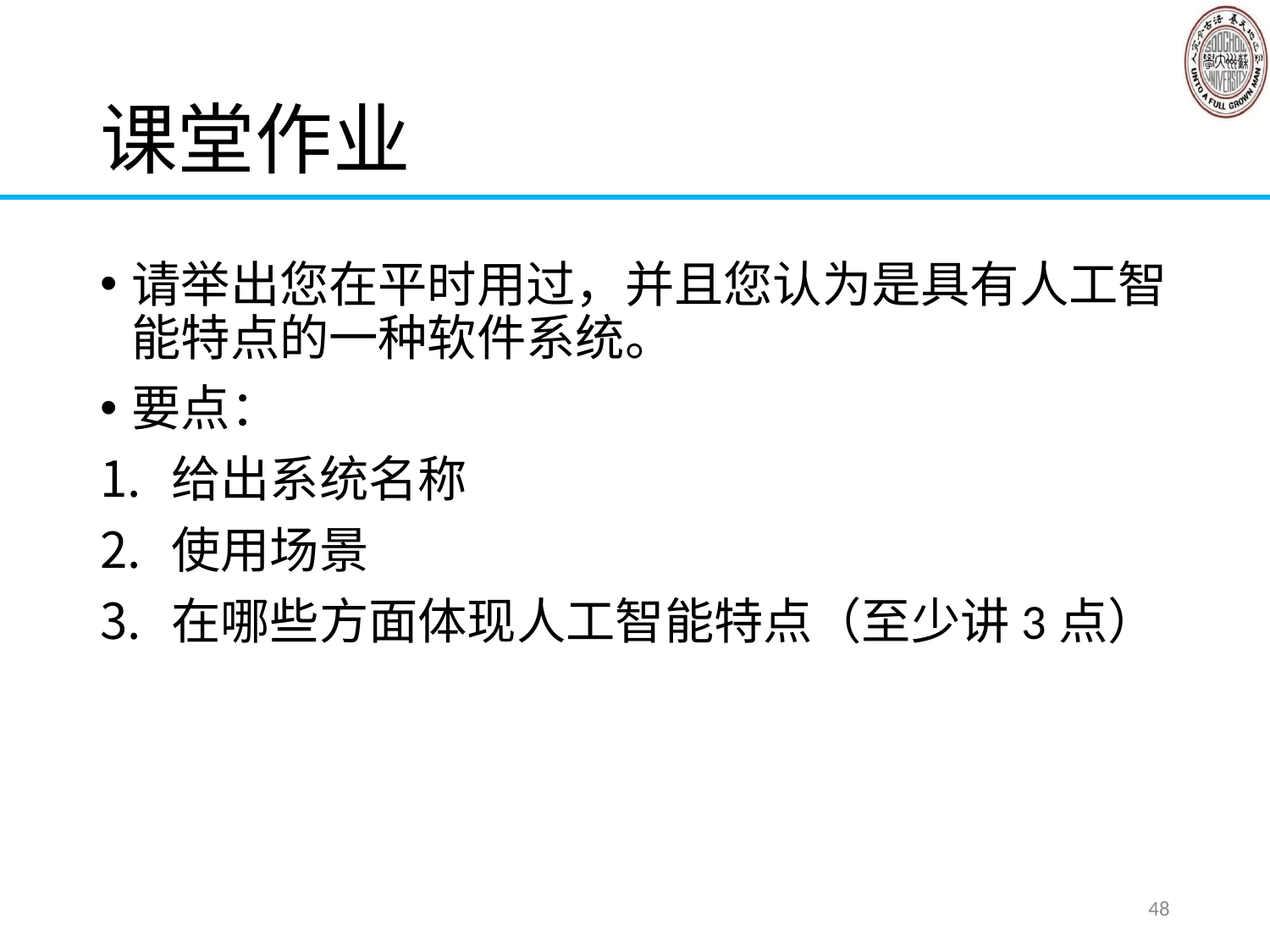

# 课堂作业
请举出您在平时用过，并且您认为是具有人工智能特点的一种软件系统。
要点：
给出系统名称
使用场景
在哪些方面体现人工智能特点（至少讲3点）
48